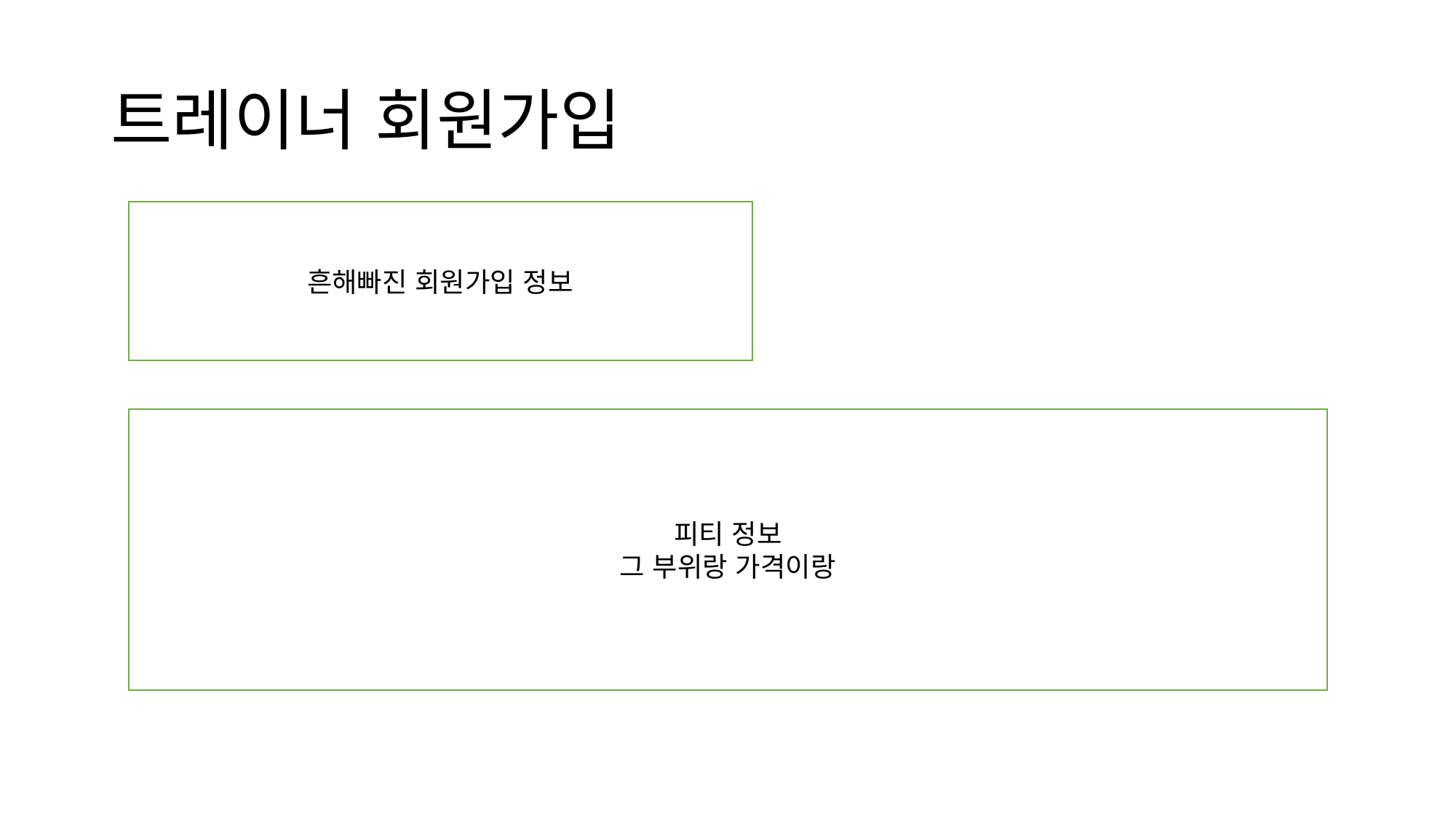

# 트레이너 회원가입
흔해빠진 회원가입 정보
피티 정보
그 부위랑 가격이랑